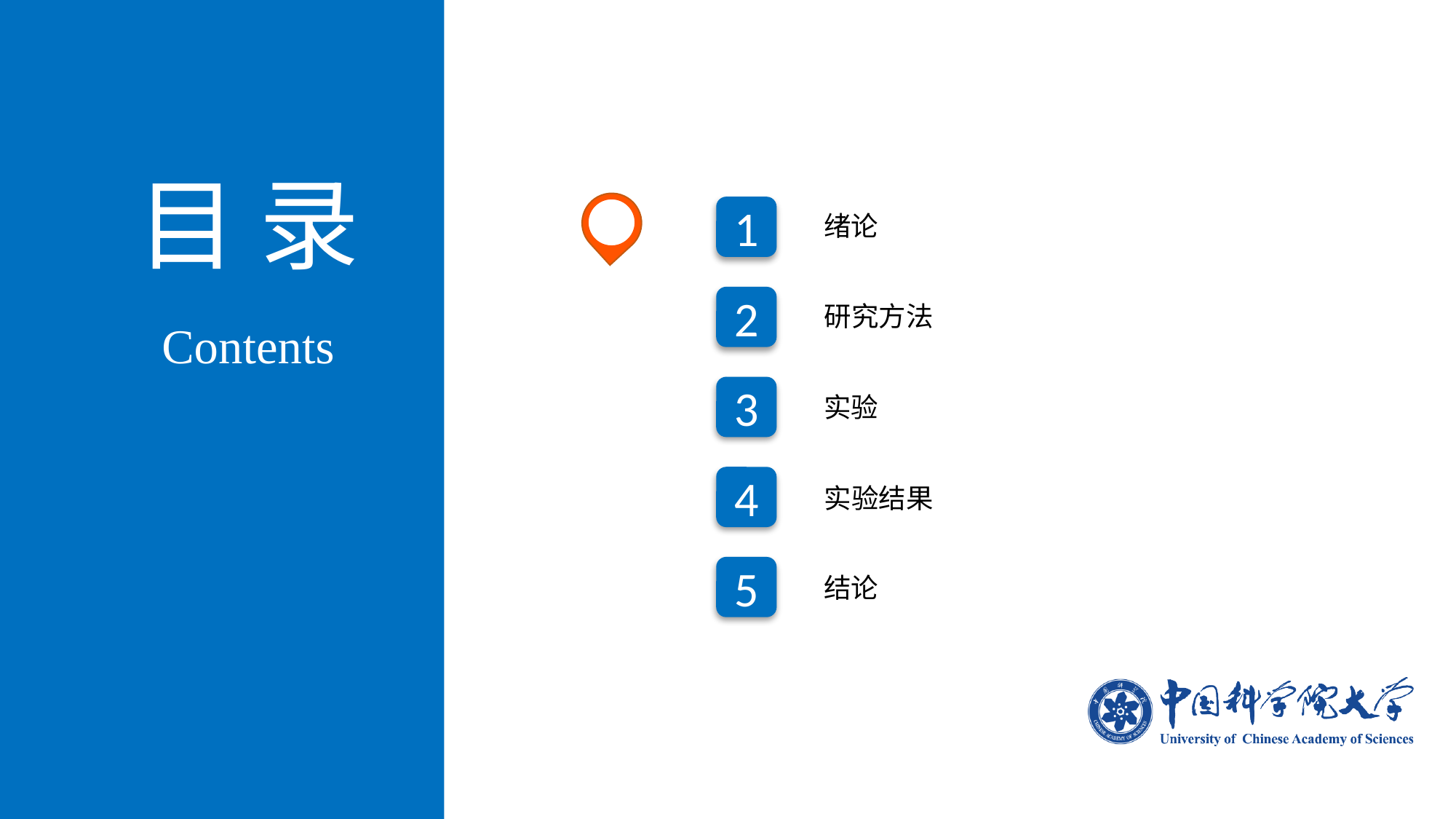

目 录

1
绪论
2
研究方法
Contents
3
实验
4
实验结果
5
结论